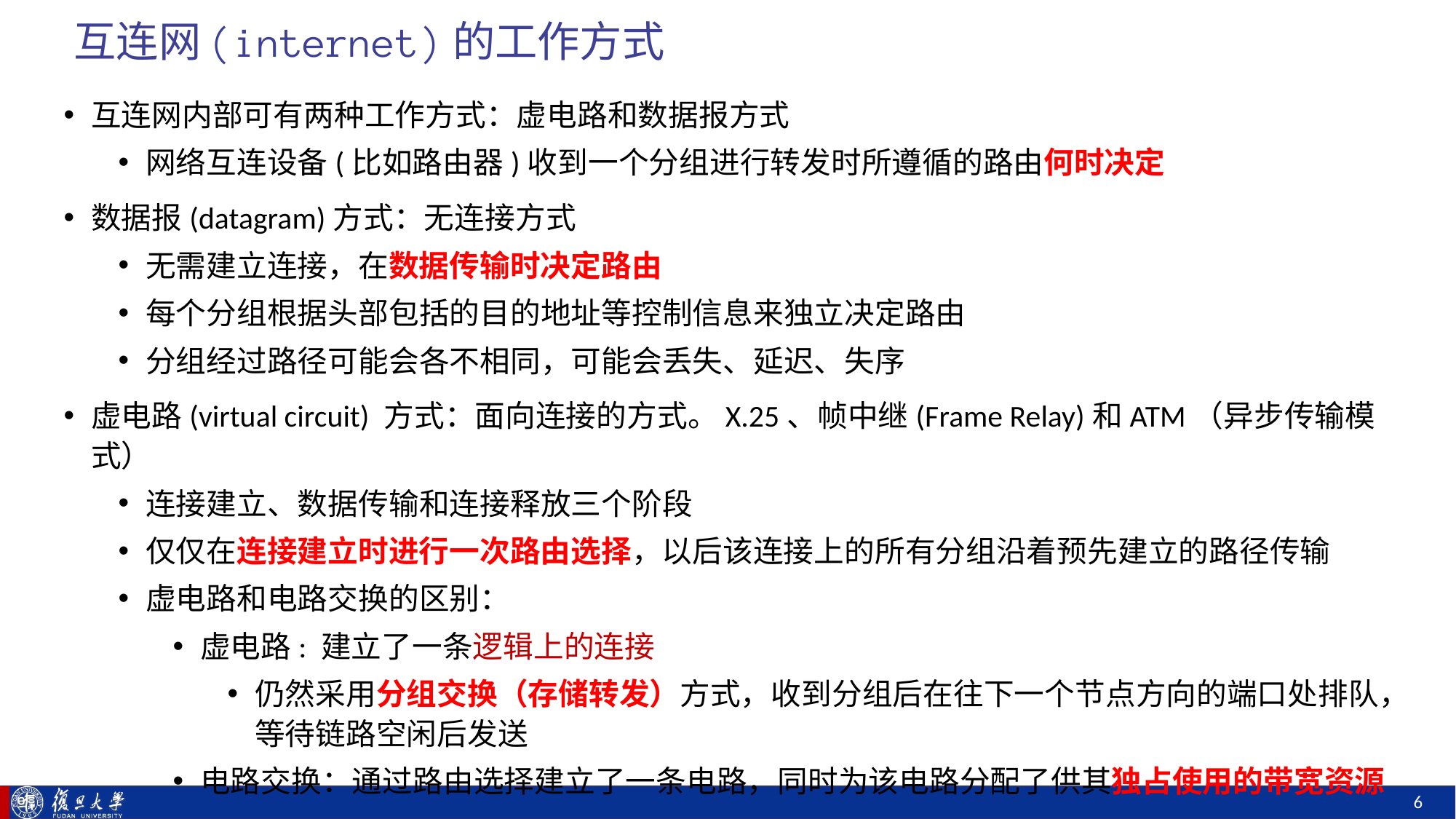

# 互连网(internet)的工作方式
互连网内部可有两种工作方式：虚电路和数据报方式
网络互连设备(比如路由器)收到一个分组进行转发时所遵循的路由何时决定
数据报(datagram)方式：无连接方式
无需建立连接，在数据传输时决定路由
每个分组根据头部包括的目的地址等控制信息来独立决定路由
分组经过路径可能会各不相同，可能会丢失、延迟、失序
虚电路(virtual circuit) 方式：面向连接的方式。X.25、帧中继(Frame Relay)和ATM（异步传输模式）
连接建立、数据传输和连接释放三个阶段
仅仅在连接建立时进行一次路由选择，以后该连接上的所有分组沿着预先建立的路径传输
虚电路和电路交换的区别：
虚电路: 建立了一条逻辑上的连接
仍然采用分组交换（存储转发）方式，收到分组后在往下一个节点方向的端口处排队，等待链路空闲后发送
电路交换：通过路由选择建立了一条电路，同时为该电路分配了供其独占使用的带宽资源